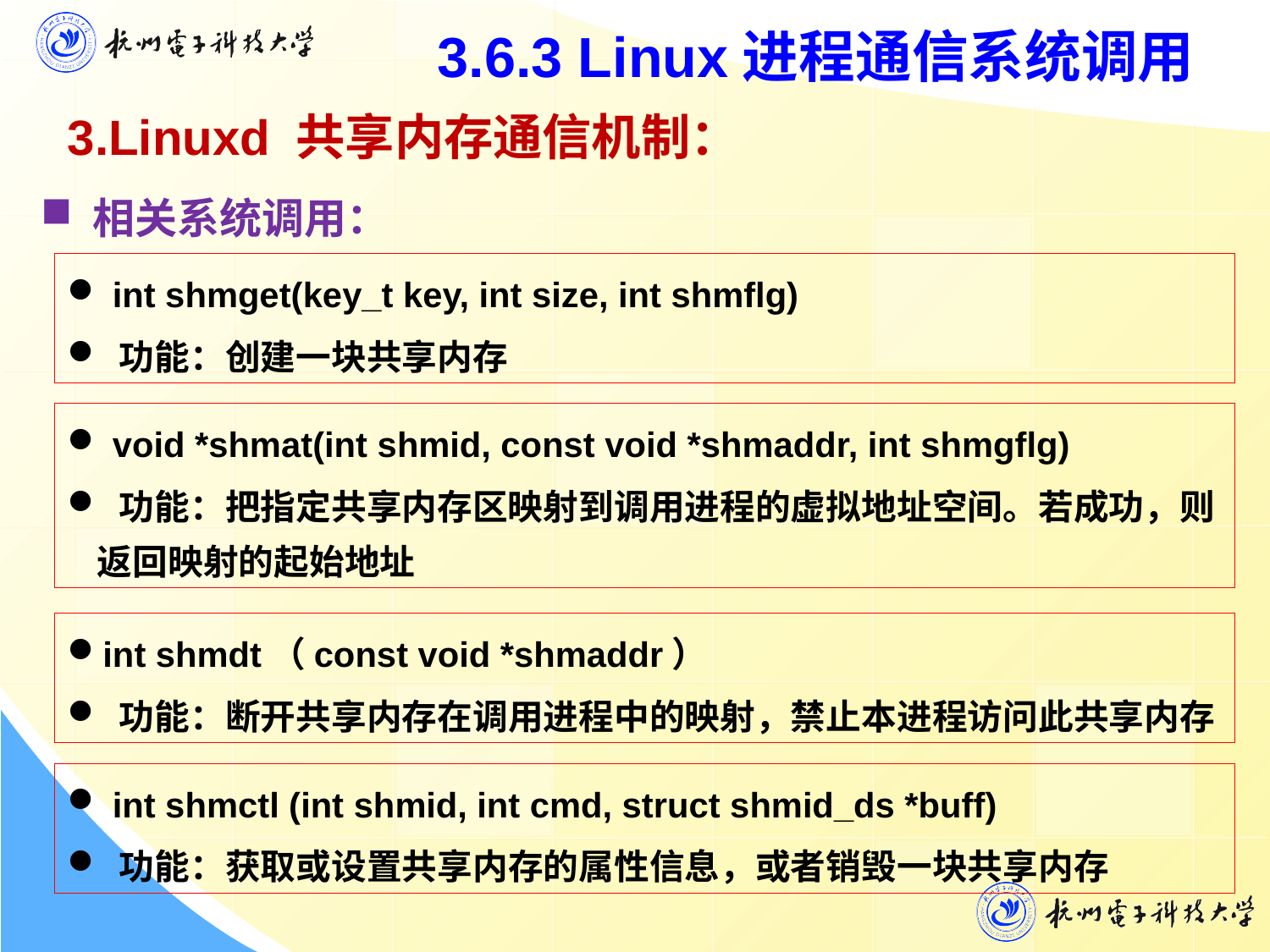

3.6.3 Linux进程通信系统调用
3.Linuxd 共享内存通信机制：
 相关系统调用：
 int shmget(key_t key, int size, int shmflg)
 功能：创建一块共享内存
 void *shmat(int shmid, const void *shmaddr, int shmgflg)
 功能：把指定共享内存区映射到调用进程的虚拟地址空间。若成功，则返回映射的起始地址
int shmdt（const void *shmaddr）
 功能：断开共享内存在调用进程中的映射，禁止本进程访问此共享内存
 int shmctl (int shmid, int cmd, struct shmid_ds *buff)
 功能：获取或设置共享内存的属性信息，或者销毁一块共享内存